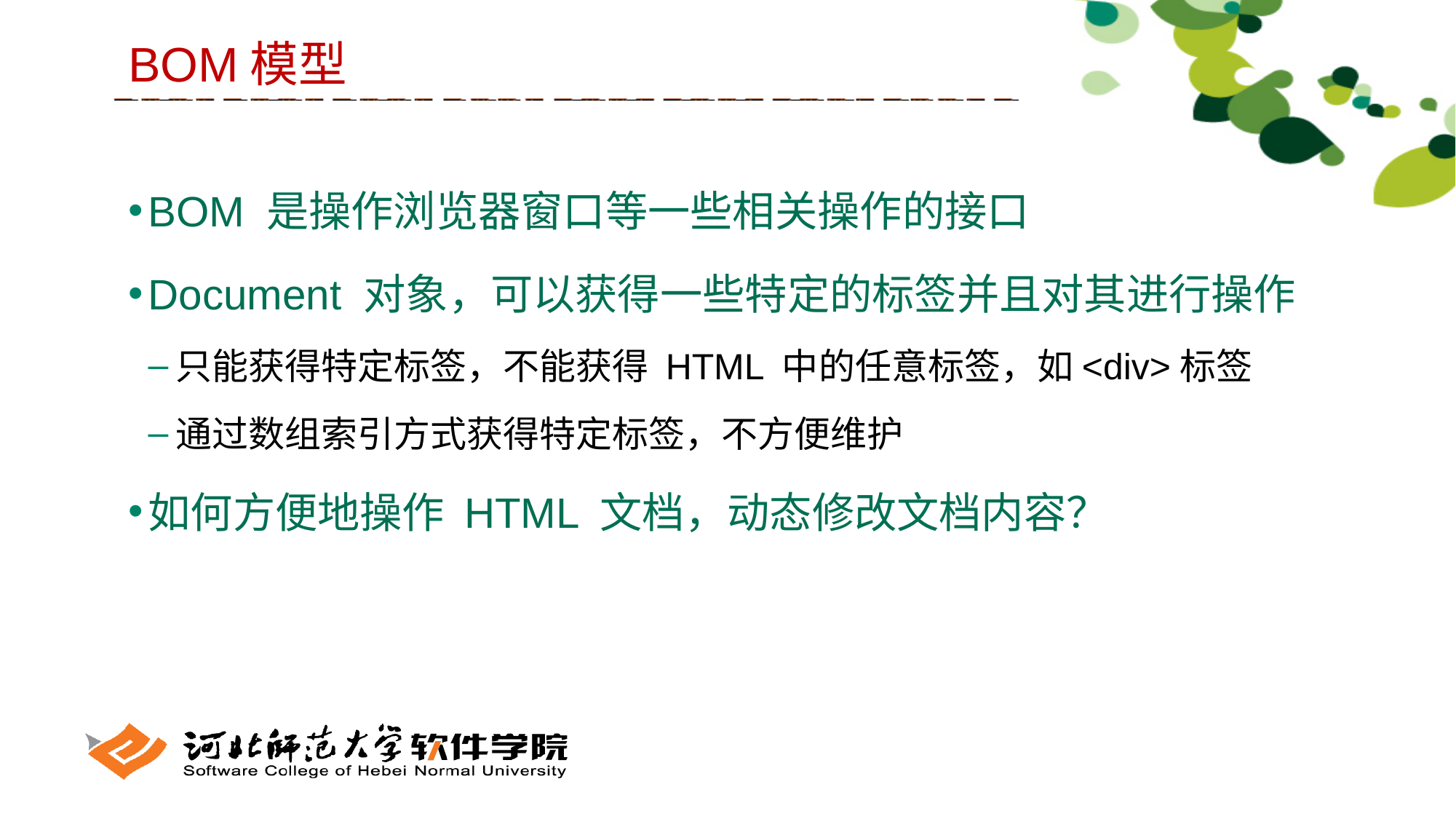

BOM模型
BOM 是操作浏览器窗口等一些相关操作的接口
Document 对象，可以获得一些特定的标签并且对其进行操作
只能获得特定标签，不能获得 HTML 中的任意标签，如<div>标签
通过数组索引方式获得特定标签，不方便维护
如何方便地操作 HTML 文档，动态修改文档内容？